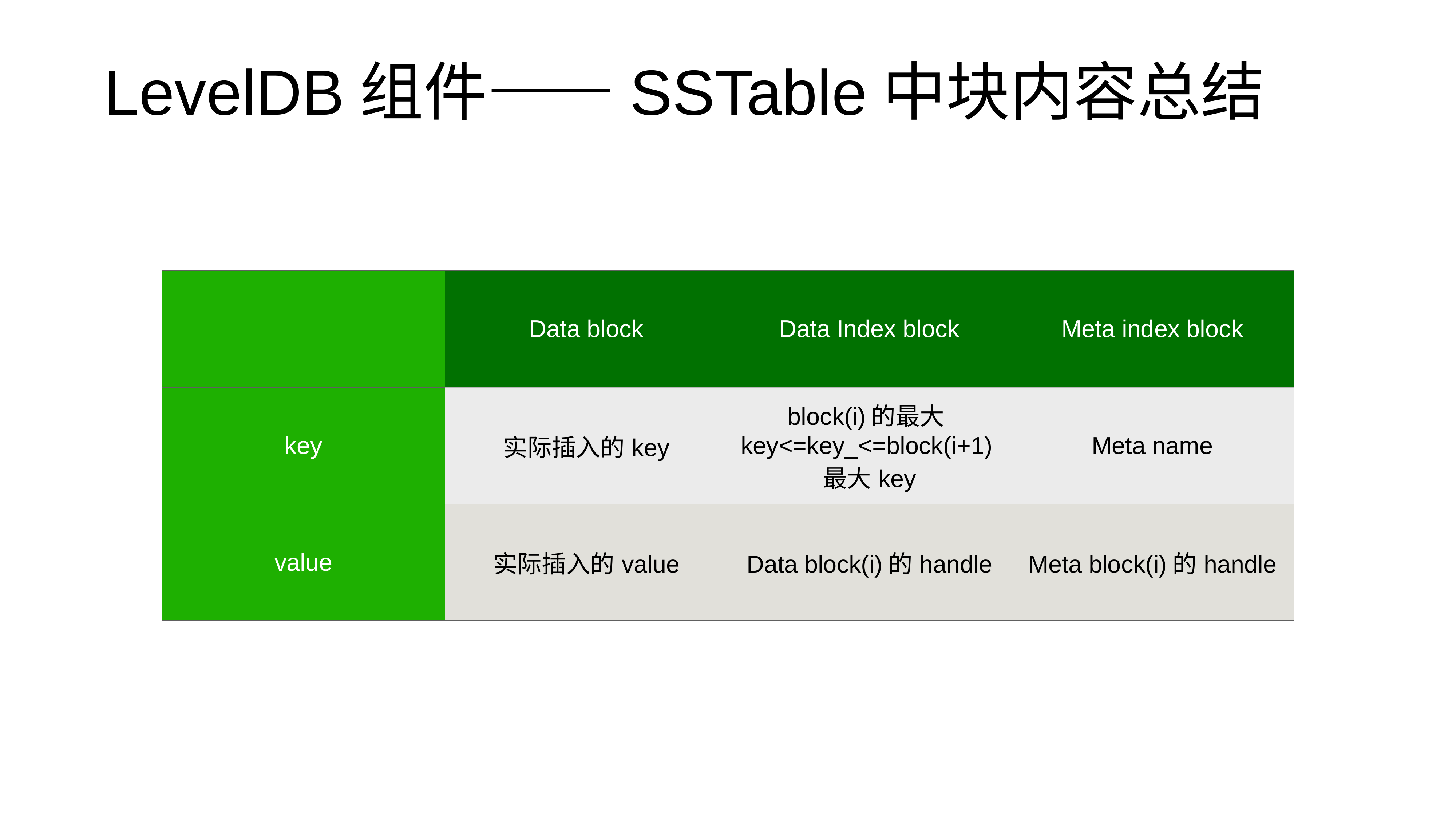

# LevelDB组件——SSTable中块内容总结
|  | Data block | Data Index block | Meta index block |
| --- | --- | --- | --- |
| key | 实际插入的key | block(i)的最大key<=key\_<=block(i+1)最大key | Meta name |
| value | 实际插入的value | Data block(i)的handle | Meta block(i)的handle |